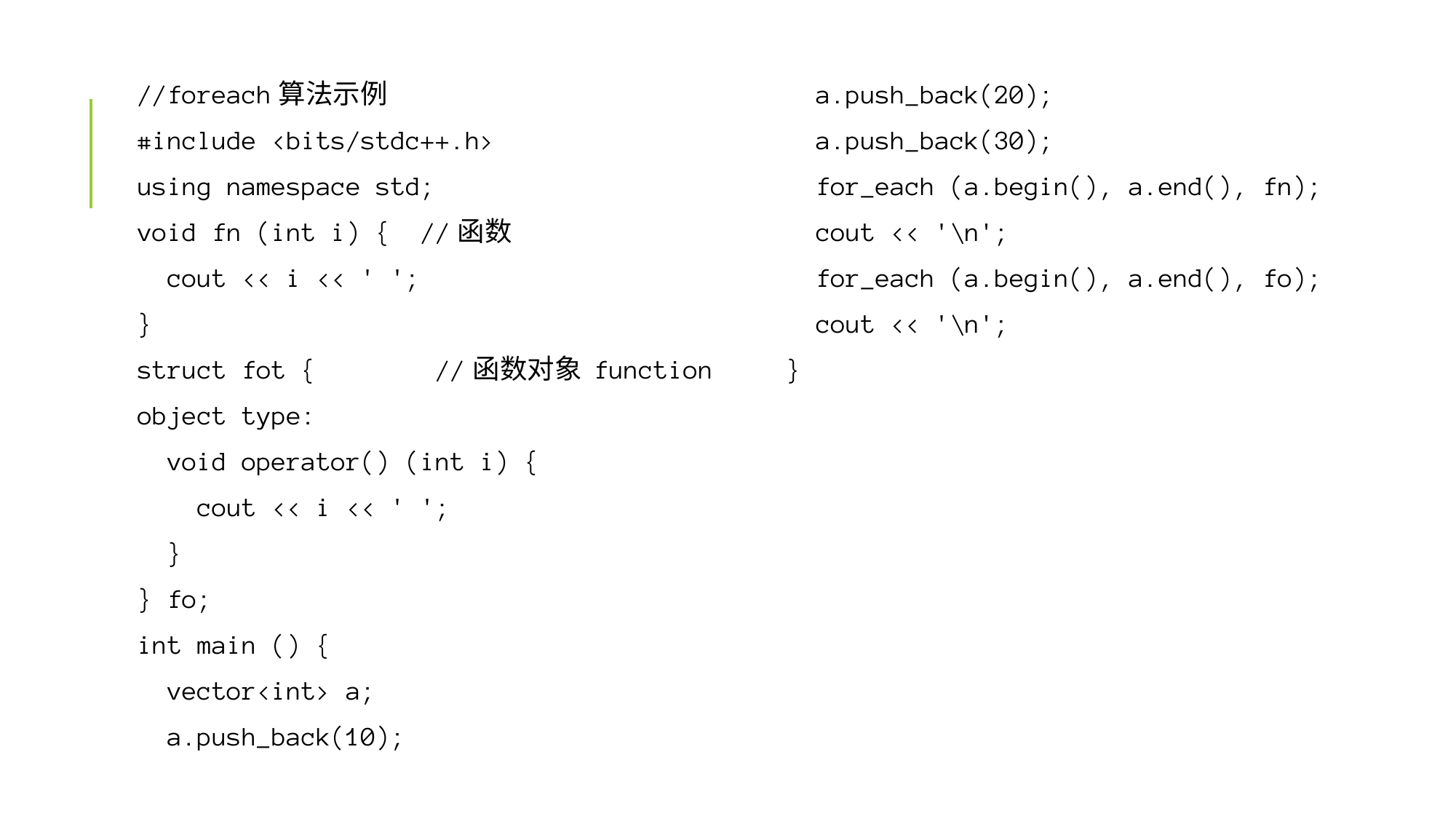

//foreach算法示例
#include <bits/stdc++.h>
using namespace std;
void fn (int i) {  //函数
  cout << i << ' ';
}
struct fot {        //函数对象 function object type:
  void operator() (int i) {
    cout << i << ' ';
  }
} fo;
int main () {
  vector<int> a;
  a.push_back(10);
  a.push_back(20);
  a.push_back(30);
  for_each (a.begin(), a.end(), fn);
  cout << '\n';
  for_each (a.begin(), a.end(), fo);
  cout << '\n';
}